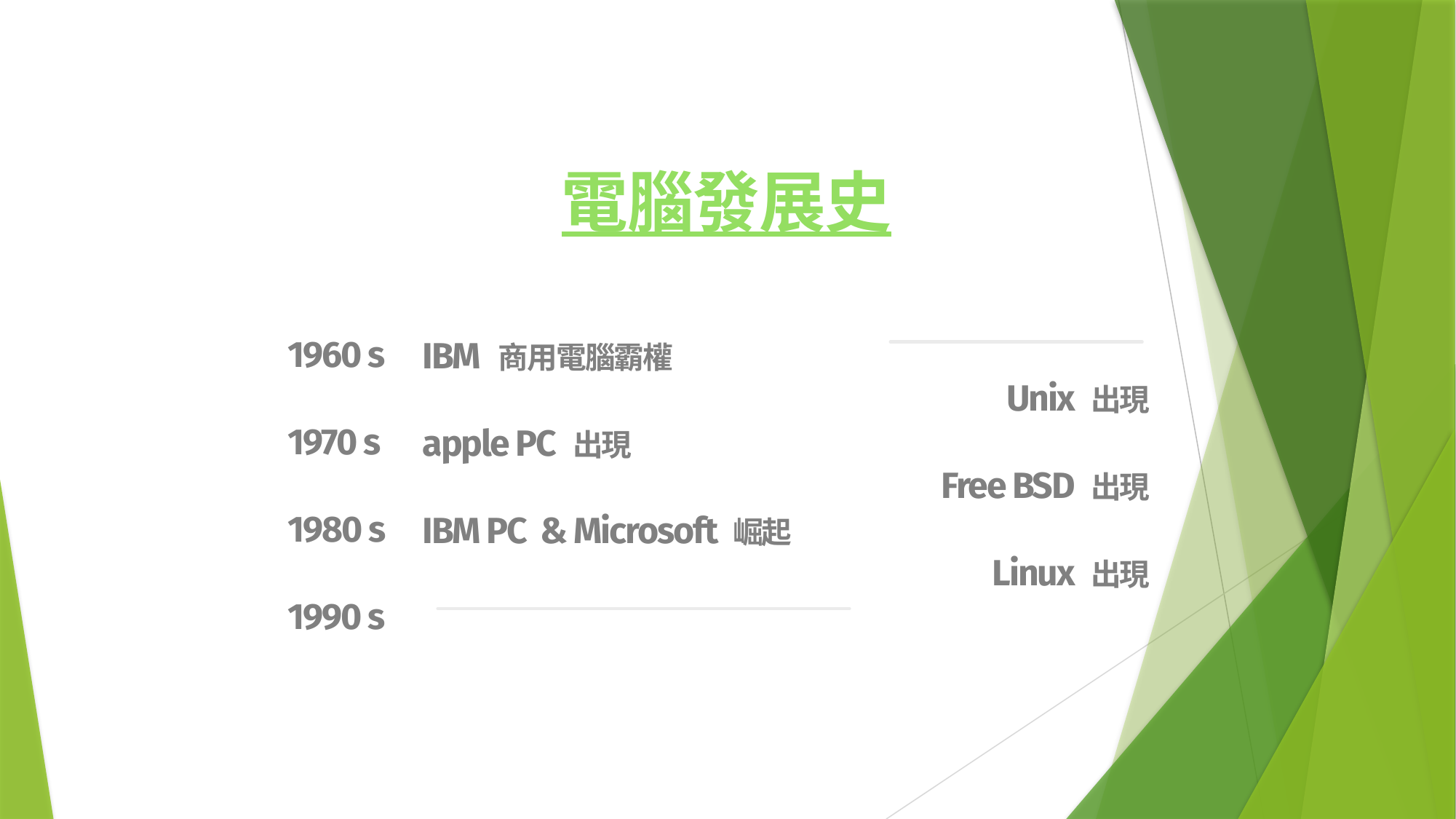

電腦發展史

1960 s
1970 s
1980 s
1990 s

Unix 出現
Free BSD 出現
Linux 出現
IBM 商用電腦霸權
apple PC 出現
IBM PC  & Microsoft 崛起